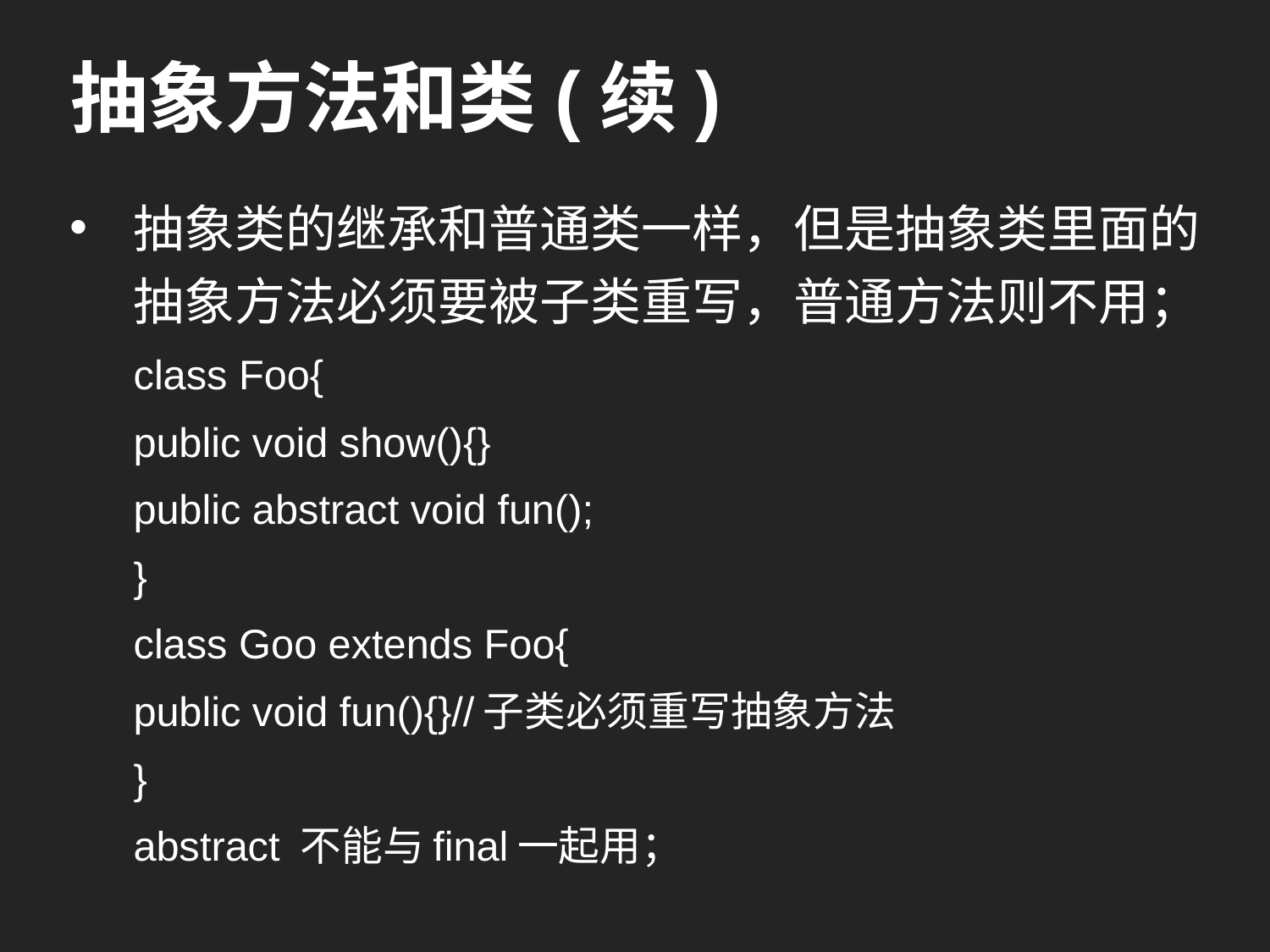

# 抽象方法和类(续)
抽象类的继承和普通类一样，但是抽象类里面的抽象方法必须要被子类重写，普通方法则不用；
class Foo{
	public void show(){}
	public abstract void fun();
}
class Goo extends Foo{
	public void fun(){}//子类必须重写抽象方法
}
abstract 不能与final一起用；